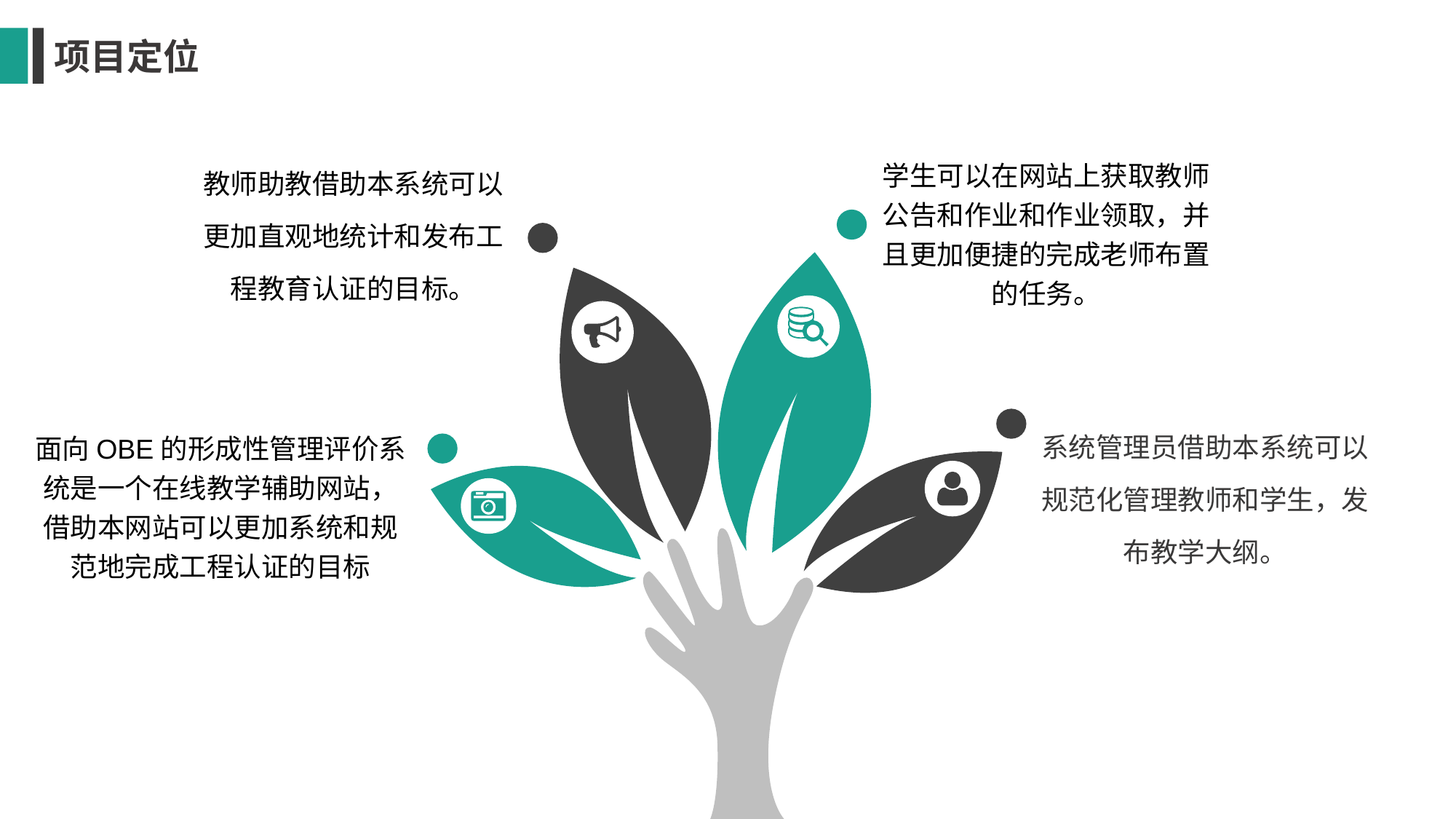

项目定位
教师助教借助本系统可以更加直观地统计和发布工程教育认证的目标。
学生可以在网站上获取教师公告和作业和作业领取，并且更加便捷的完成老师布置的任务。

系统管理员借助本系统可以规范化管理教师和学生，发布教学大纲。
面向OBE的形成性管理评价系统是一个在线教学辅助网站，借助本网站可以更加系统和规范地完成工程认证的目标